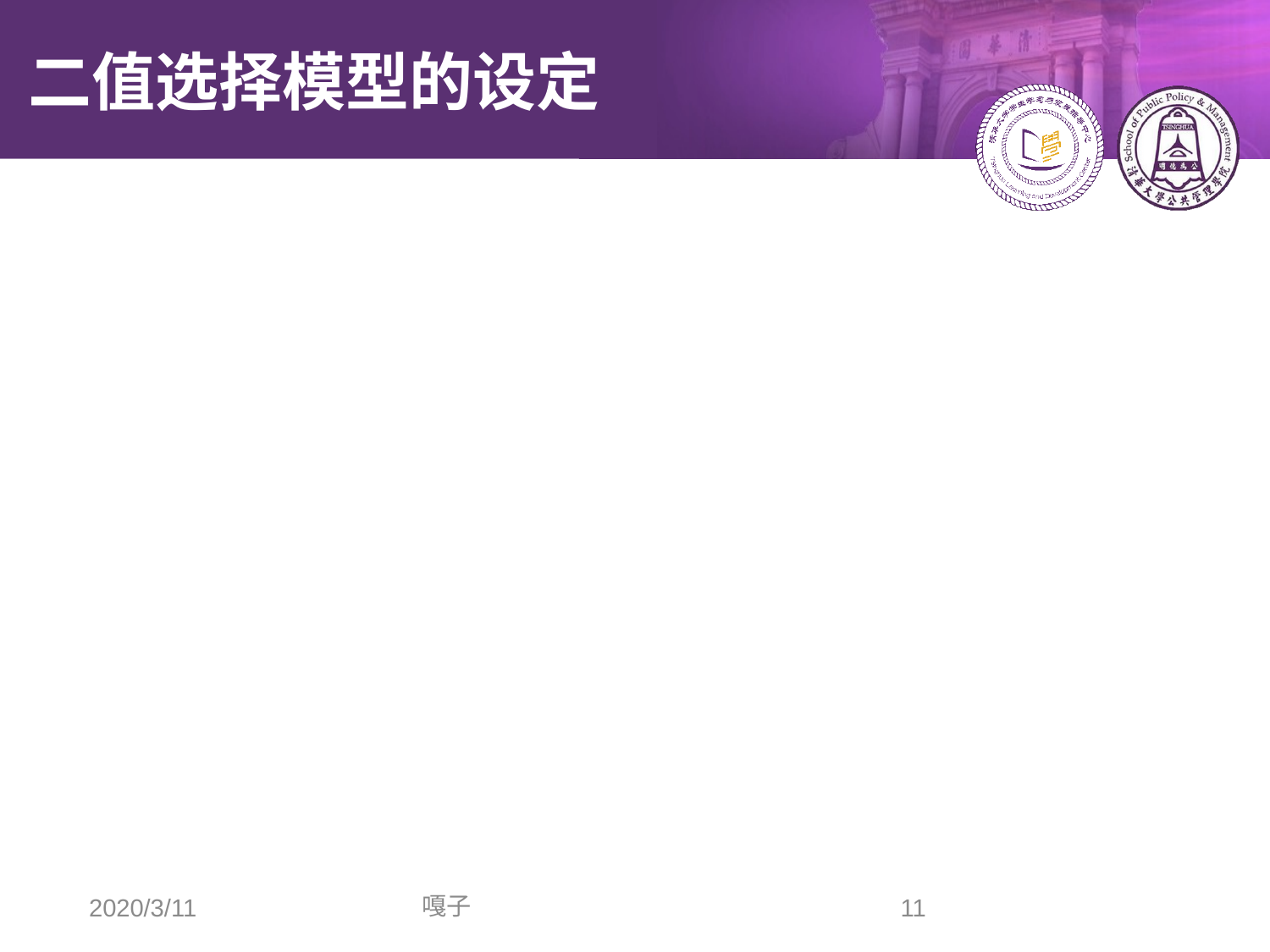

假设个体只有两种选择
# 二值选择模型的设定
比如
y

=
1(表白)
或y
=
2020/3/11
嘎子
11
0
(不表白)。
是否表白
取决于盛世美颜？毕业后的预期收入？车子？房子？票子？三观一致？
……
假设这些解释变量都包括在向量
x
中。